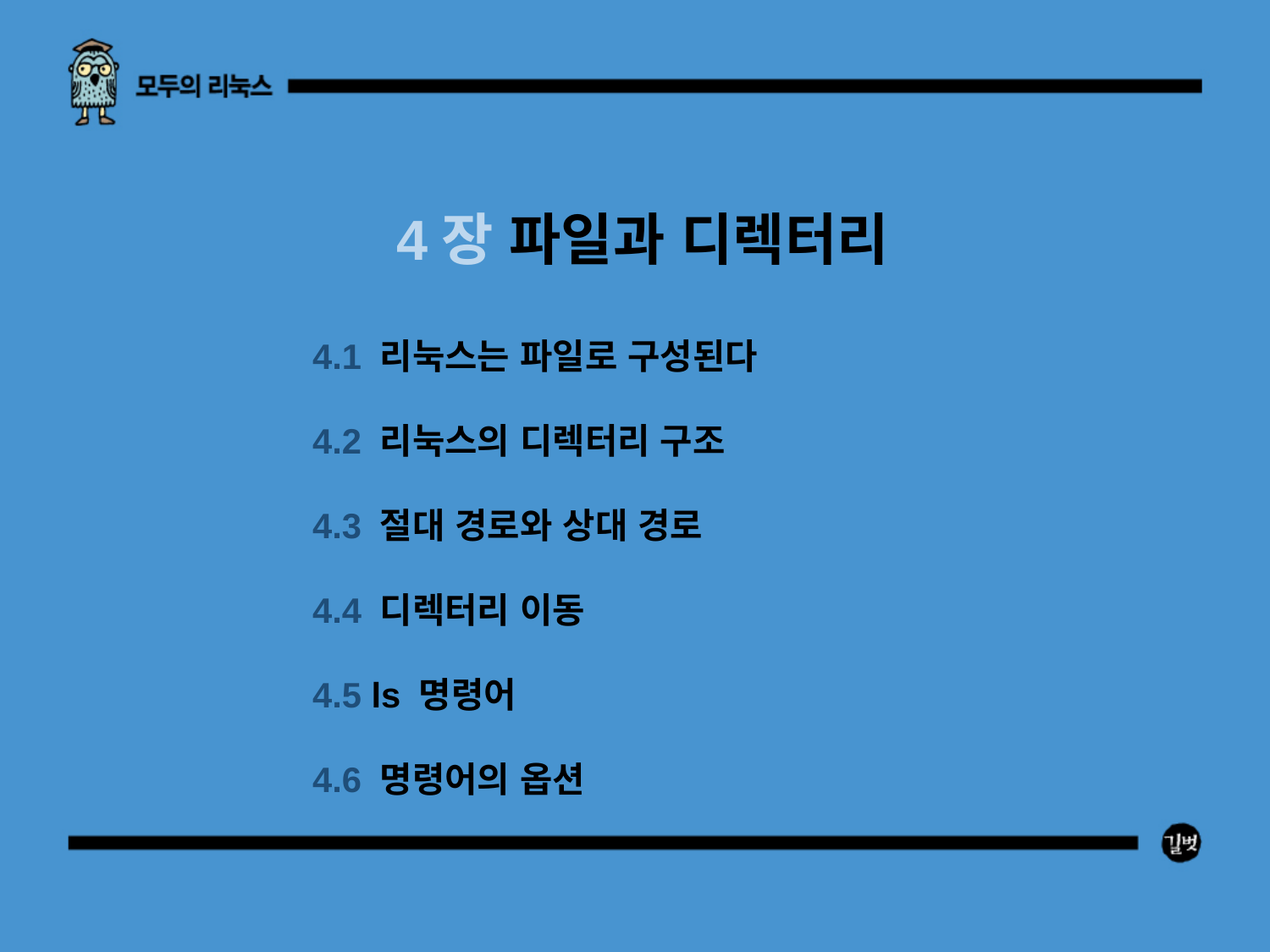

4장 파일과 디렉터리
4.1 리눅스는 파일로 구성된다
4.2 리눅스의 디렉터리 구조
4.3 절대 경로와 상대 경로
4.4 디렉터리 이동
4.5 ls 명령어
4.6 명령어의 옵션